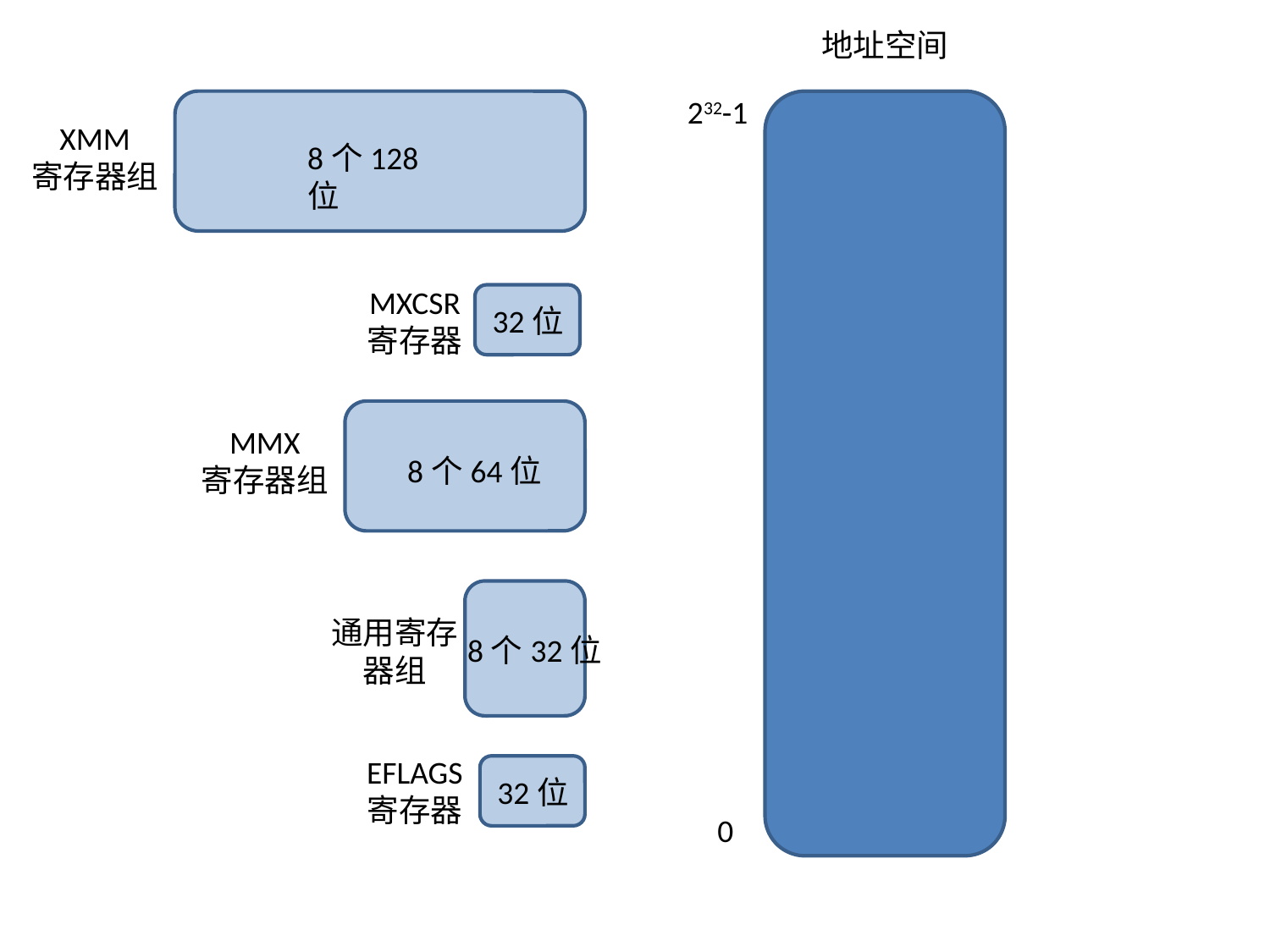

地址空间
232-1

XMM
寄存器组
8个128位
MXCSR
寄存器

32位

MMX
寄存器组
8个64位

通用寄存器组
8个32位
EFLAGS
寄存器

32位
0